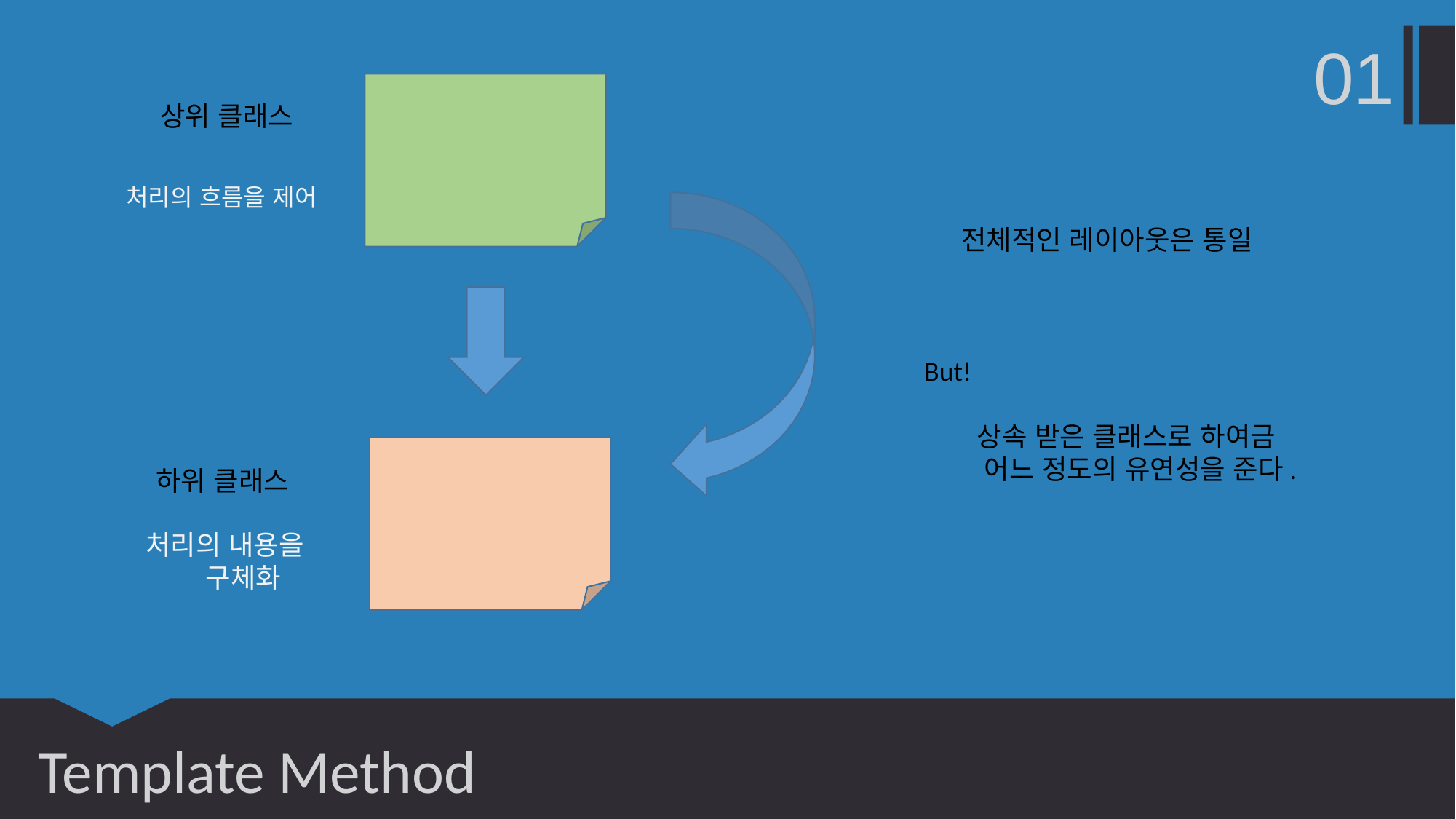

01

상위 클래스
처리의 흐름을 제어

    전체적인 레이아웃은 통일

But!

      상속 받은 클래스로 하여금
       어느 정도의 유연성을 준다.

하위 클래스
처리의 내용을
       구체화

Template Method